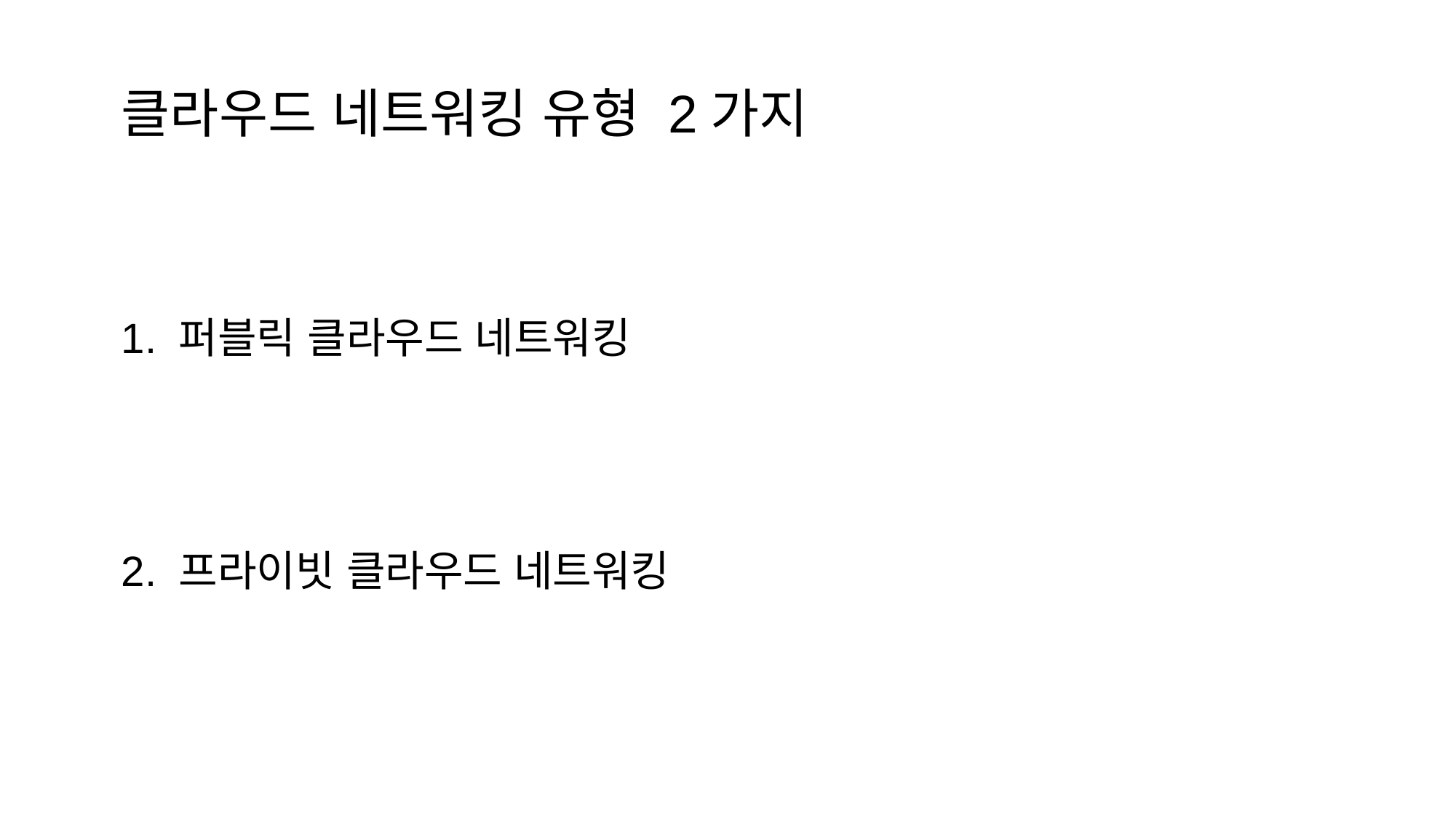

클라우드 네트워킹 유형 2가지
1. 퍼블릭 클라우드 네트워킹
2. 프라이빗 클라우드 네트워킹